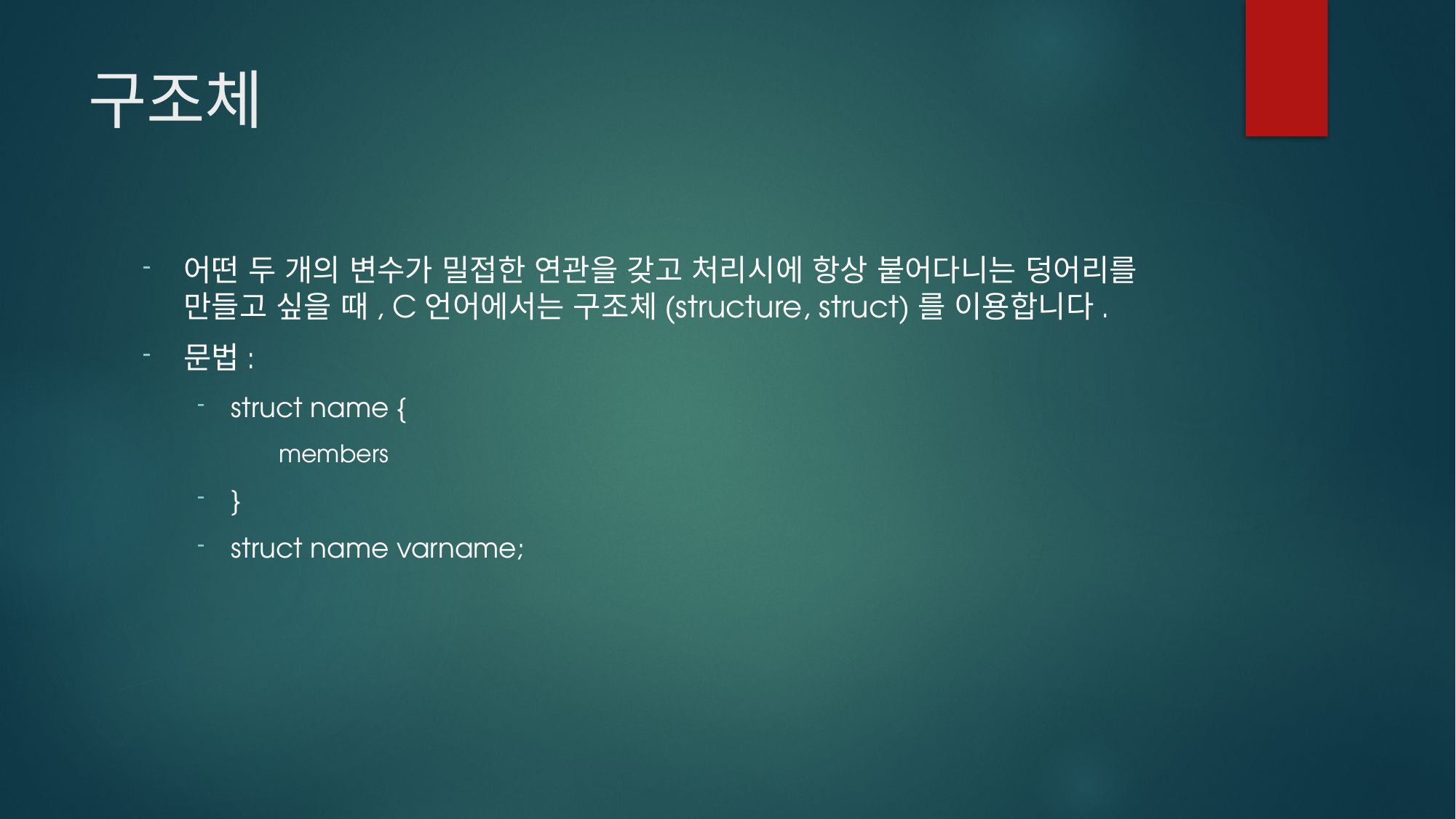

# 구조체
어떤 두 개의 변수가 밀접한 연관을 갖고 처리시에 항상 붙어다니는 덩어리를 만들고 싶을 때, C언어에서는 구조체(structure, struct)를 이용합니다.
문법:
struct name {
    members
}
struct name varname;